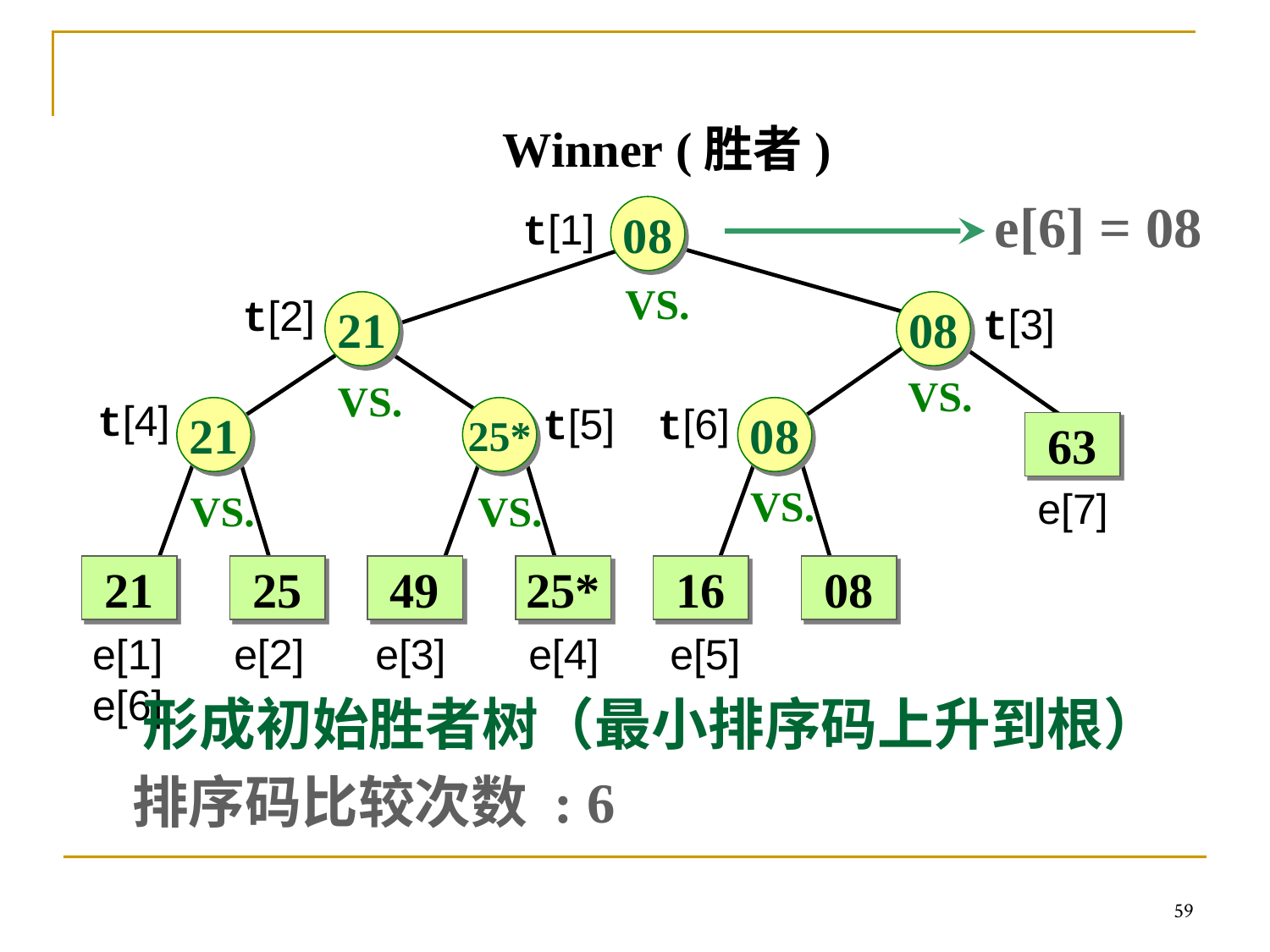

Winner (胜者)
e[6] = 08
t[1]
08

t[2]
t[3]
21
08

t[4]
t[5]
t[6]
21
25*
08
63

e[7]
21
25
49
25*
16
08
e[1]      e[2]      e[3]       e[4]      e[5]      e[6]

VS.
VS.
VS.
VS.
VS.
VS.
 形成初始胜者树（最小排序码上升到根）
排序码比较次数 : 6
59